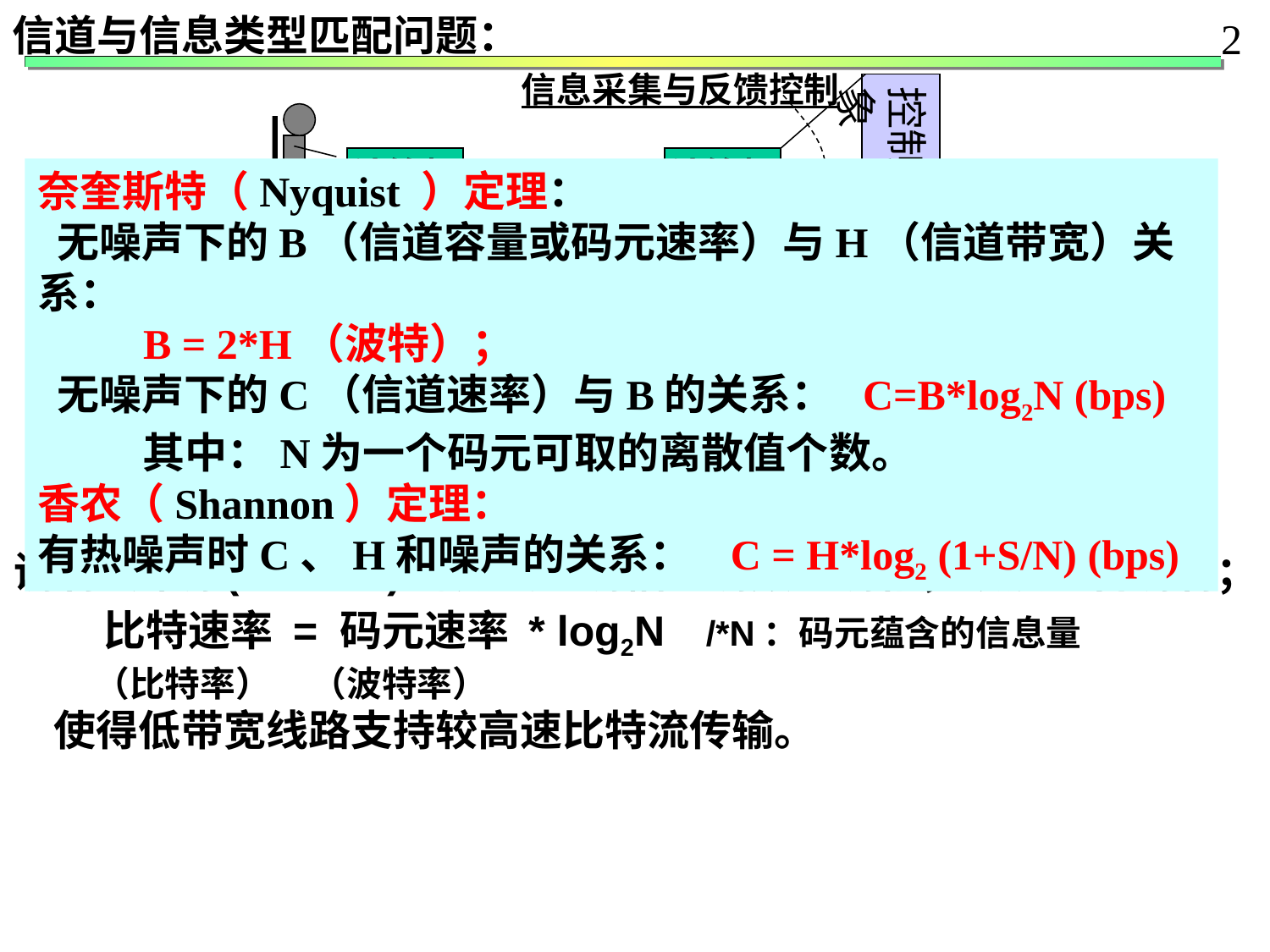

信道与信息类型匹配问题：
2

信息采集与反馈控制

控制对象

计算机
计算机

奈奎斯特（Nyquist ）定理：
 无噪声下的B（信道容量或码元速率）与H（信道带宽）关系：
          B = 2*H（波特）；
 无噪声下的C（信道速率）与B的关系：  C=B*log2N (bps)
          其中：N为一个码元可取的离散值个数。
香农（Shannon）定理：
有热噪声时C、H和噪声的关系：   C = H*log2 (1+S/N) (bps)
数字型
信源
数字信道
数字型
信宿

Modem
Modem

Codec
Codec
模拟型
信源

模拟型
信宿

模拟信道

调制/解调(Modem)的方法：调幅、调频、调相，以及组合调制；
       比特速率 = 码元速率 * log2N   /*N：码元蕴含的信息量
         （比特率）     （波特率）
    使得低带宽线路支持较高速比特流传输。